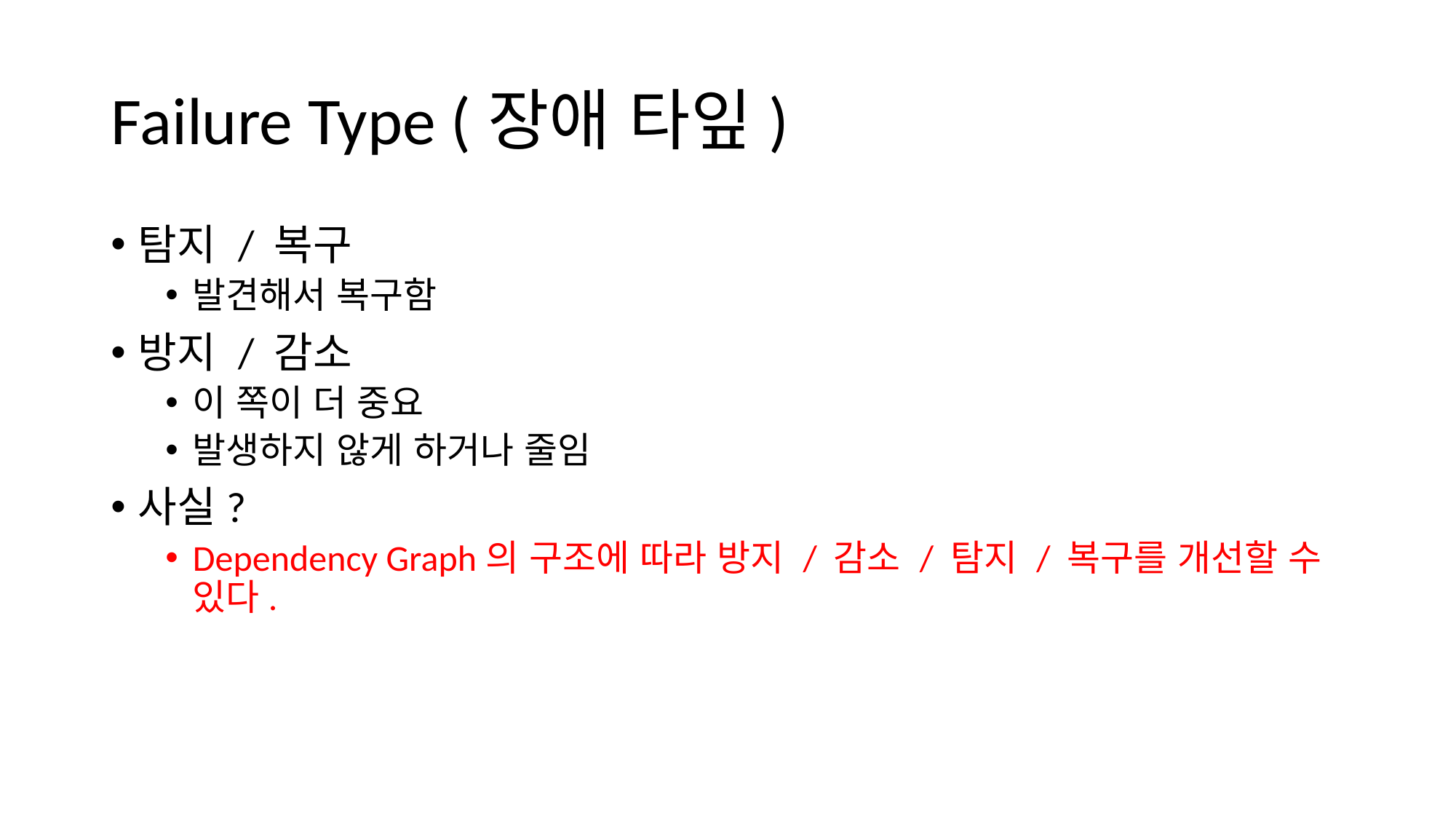

# Failure Type (장애 타잎)
탐지 / 복구
발견해서 복구함
방지 / 감소
이 쪽이 더 중요
발생하지 않게 하거나 줄임
사실?
Dependency Graph의 구조에 따라 방지 / 감소 / 탐지 / 복구를 개선할 수 있다.